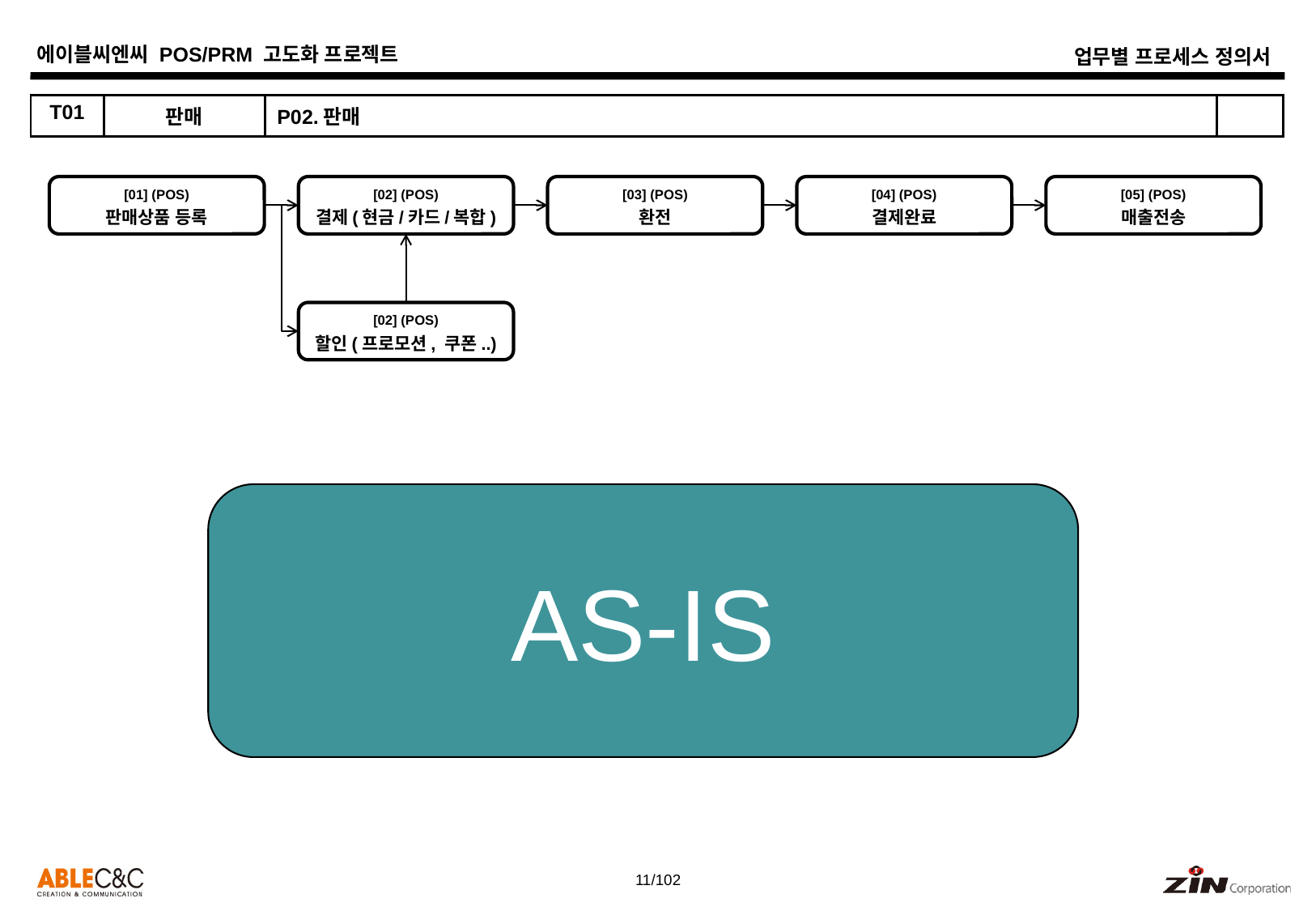

| T01 | 판매 | P02.판매 |  |
| --- | --- | --- | --- |
[01] (POS)
판매상품 등록
[02] (POS)
결제(현금/카드/복합)
[03] (POS)
환전
[04] (POS)
결제완료
[05] (POS)
매출전송
[02] (POS)
할인(프로모션, 쿠폰..)
AS-IS